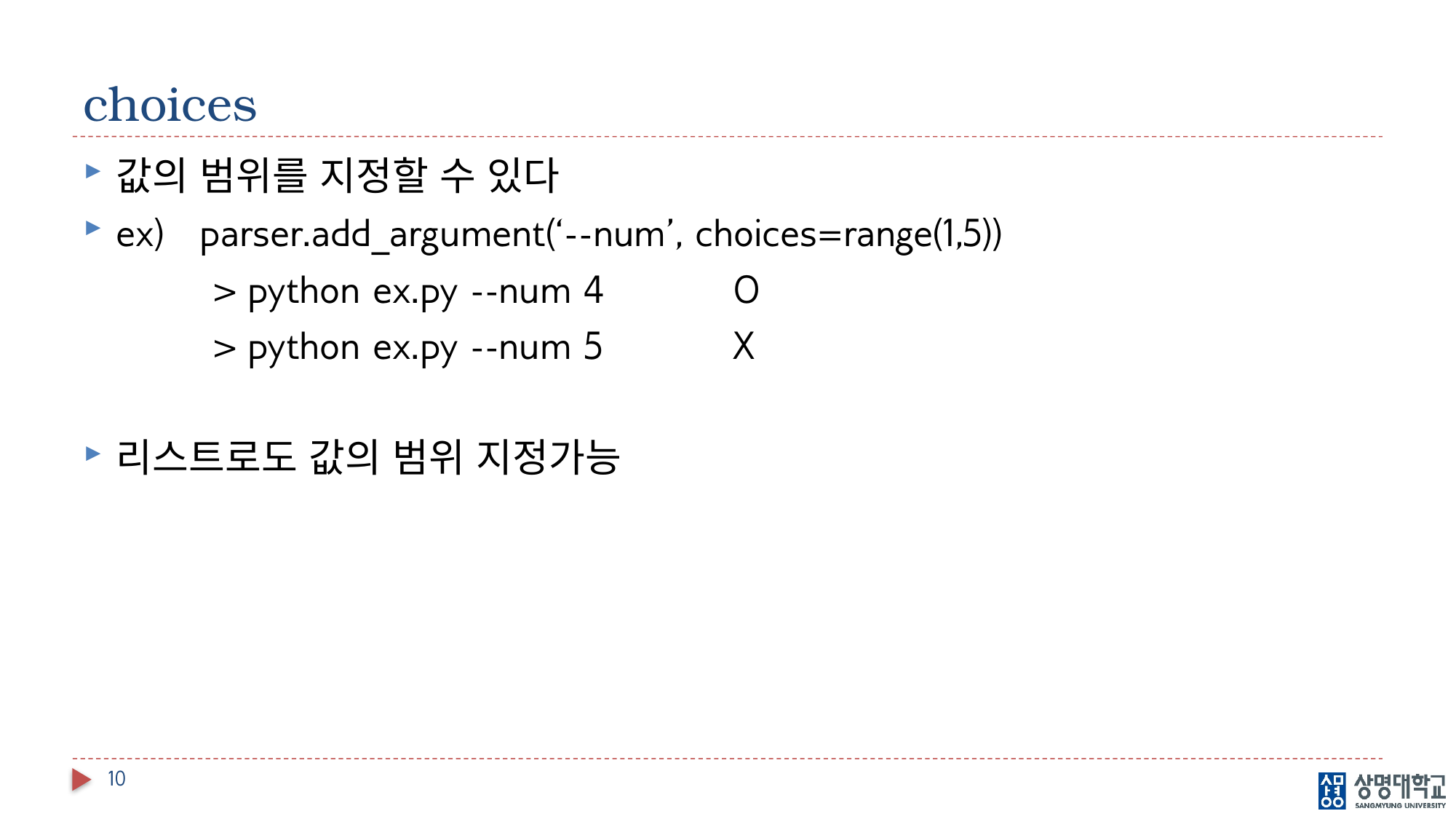

# choices
값의 범위를 지정할 수 있다
ex)   parser.add_argument(‘--num’, choices=range(1,5))
           > python ex.py --num 4           O
           > python ex.py --num 5           X

리스트로도 값의 범위 지정가능

10